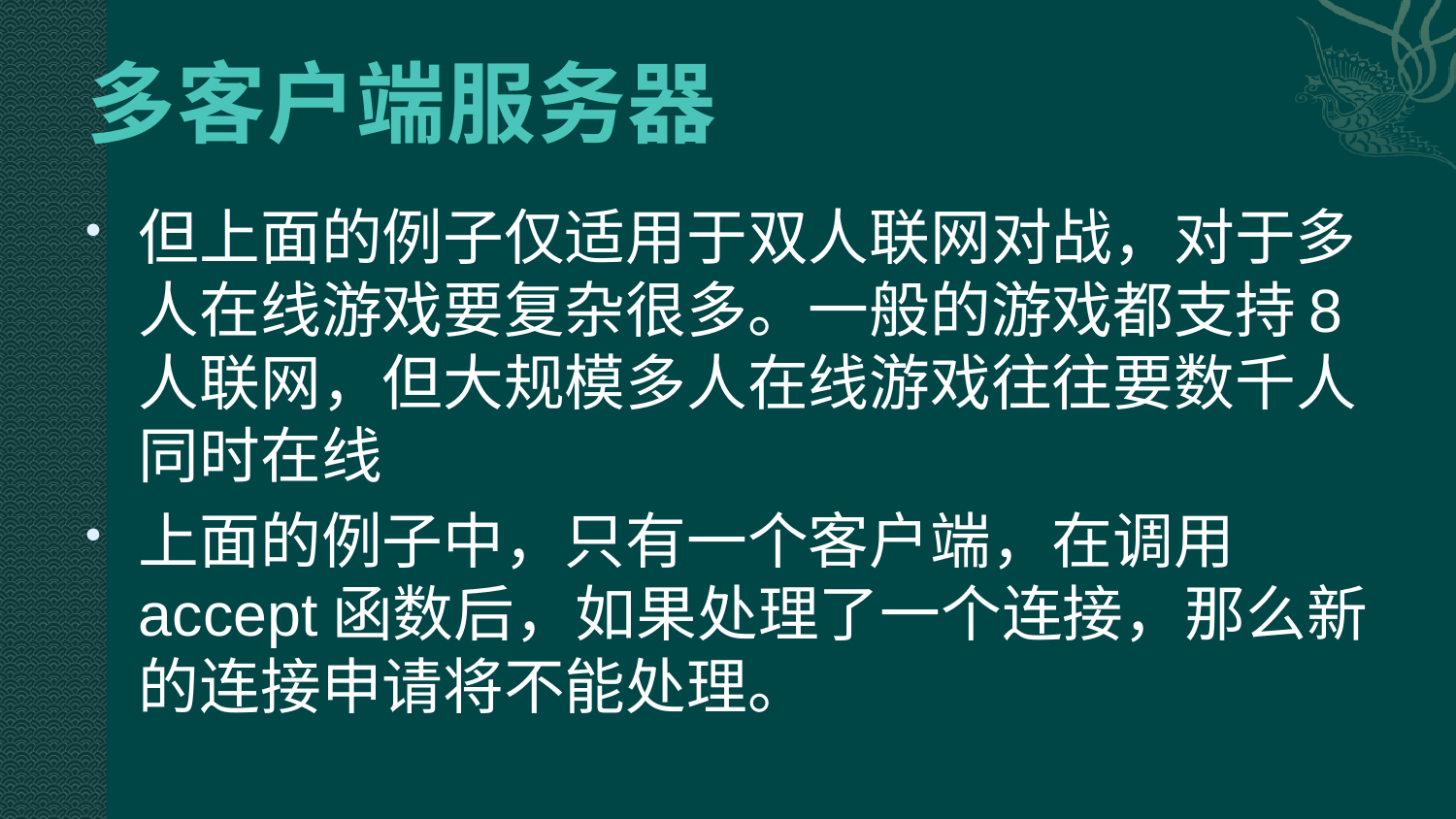

# 多客户端服务器
但上面的例子仅适用于双人联网对战，对于多人在线游戏要复杂很多。一般的游戏都支持8人联网，但大规模多人在线游戏往往要数千人同时在线
上面的例子中，只有一个客户端，在调用accept函数后，如果处理了一个连接，那么新的连接申请将不能处理。